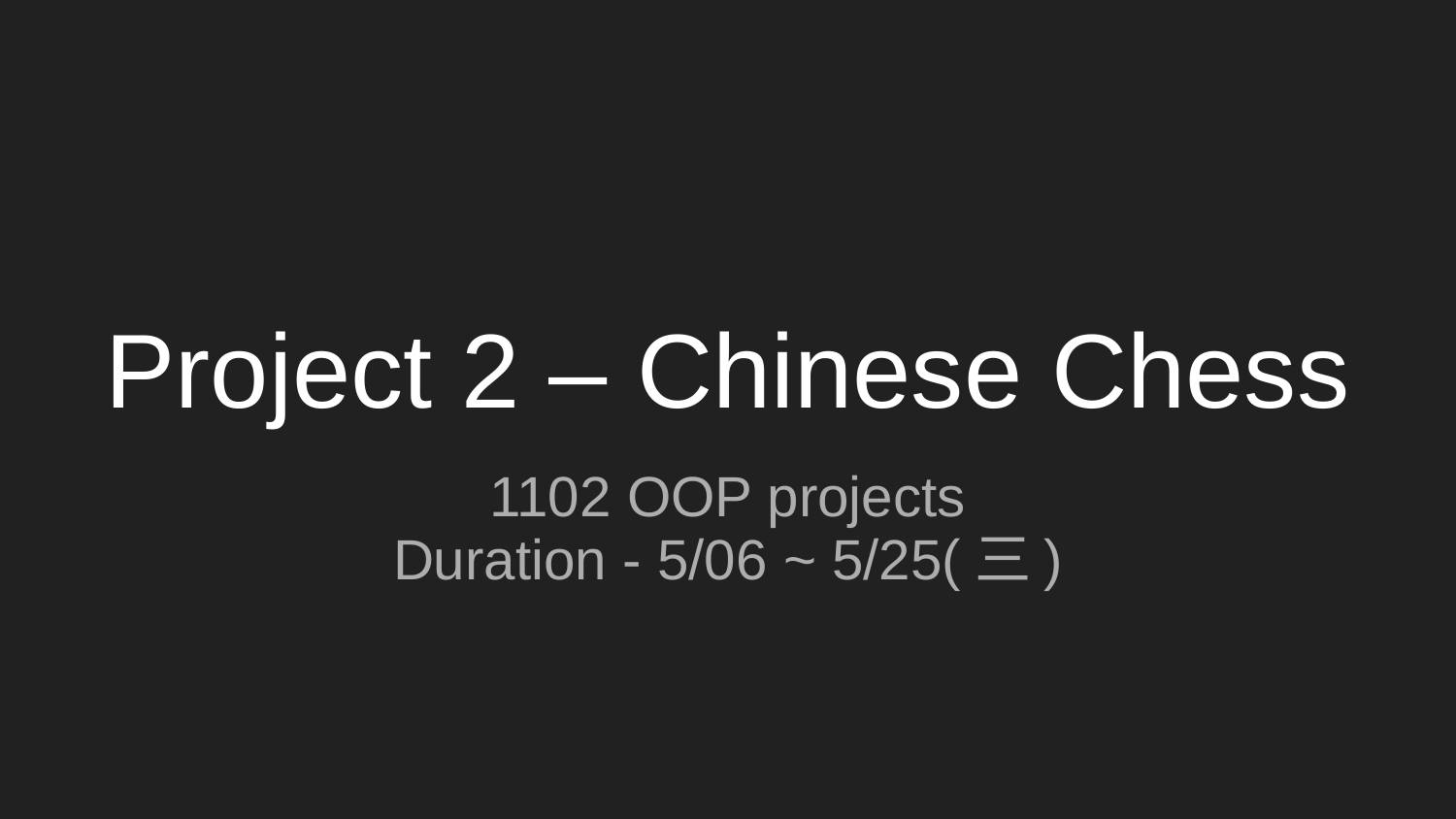

# Project 2 – Chinese Chess
1102 OOP projects
Duration - 5/06 ~ 5/25(三)